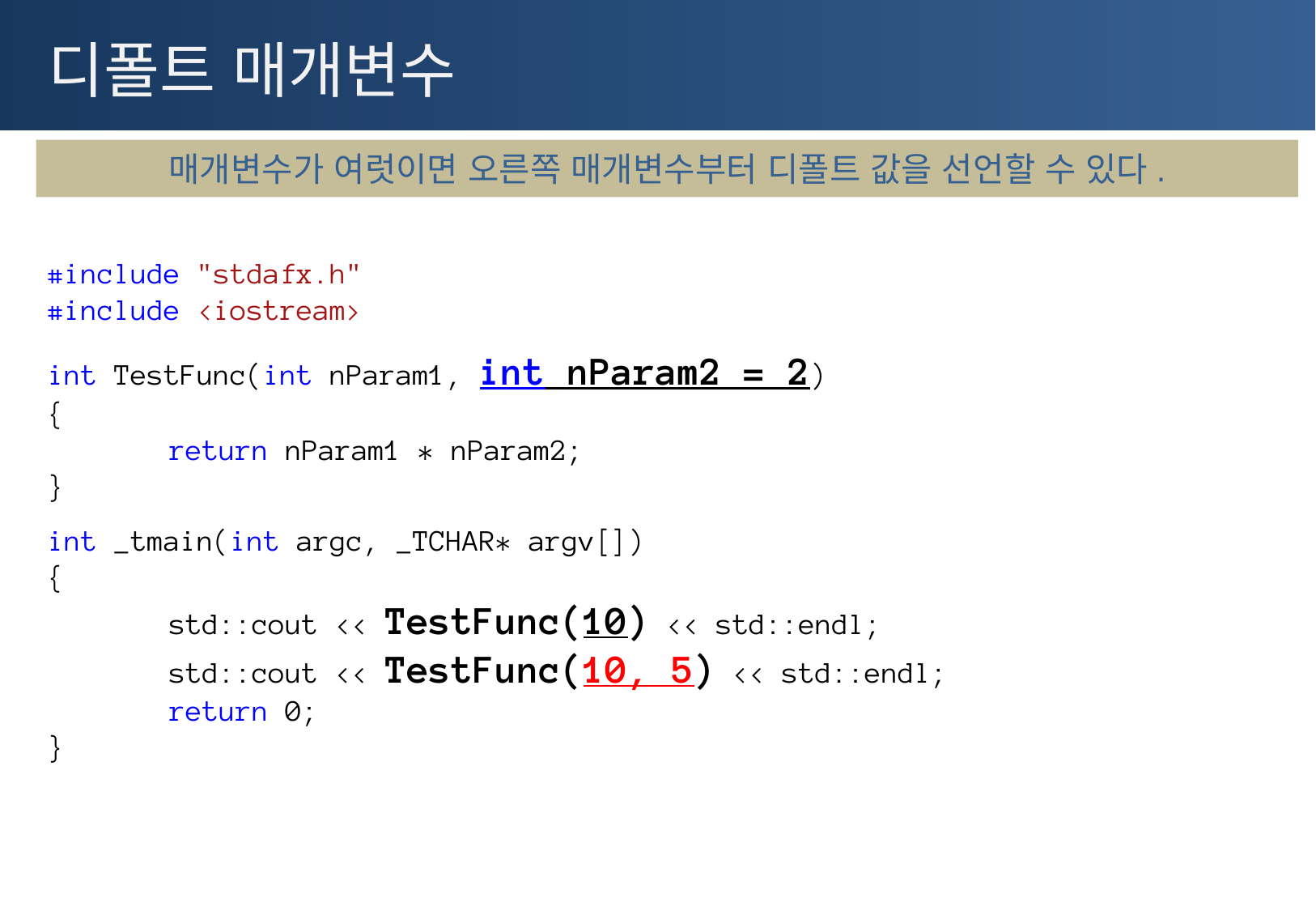

# 디폴트 매개변수
매개변수가 여럿이면 오른쪽 매개변수부터 디폴트 값을 선언할 수 있다.
#include "stdafx.h"
#include <iostream>

int TestFunc(int nParam1, int nParam2 = 2)
{
	return nParam1 * nParam2;
}

int _tmain(int argc, _TCHAR* argv[])
{
	std::cout << TestFunc(10) << std::endl;
	std::cout << TestFunc(10, 5) << std::endl;
	return 0;
}